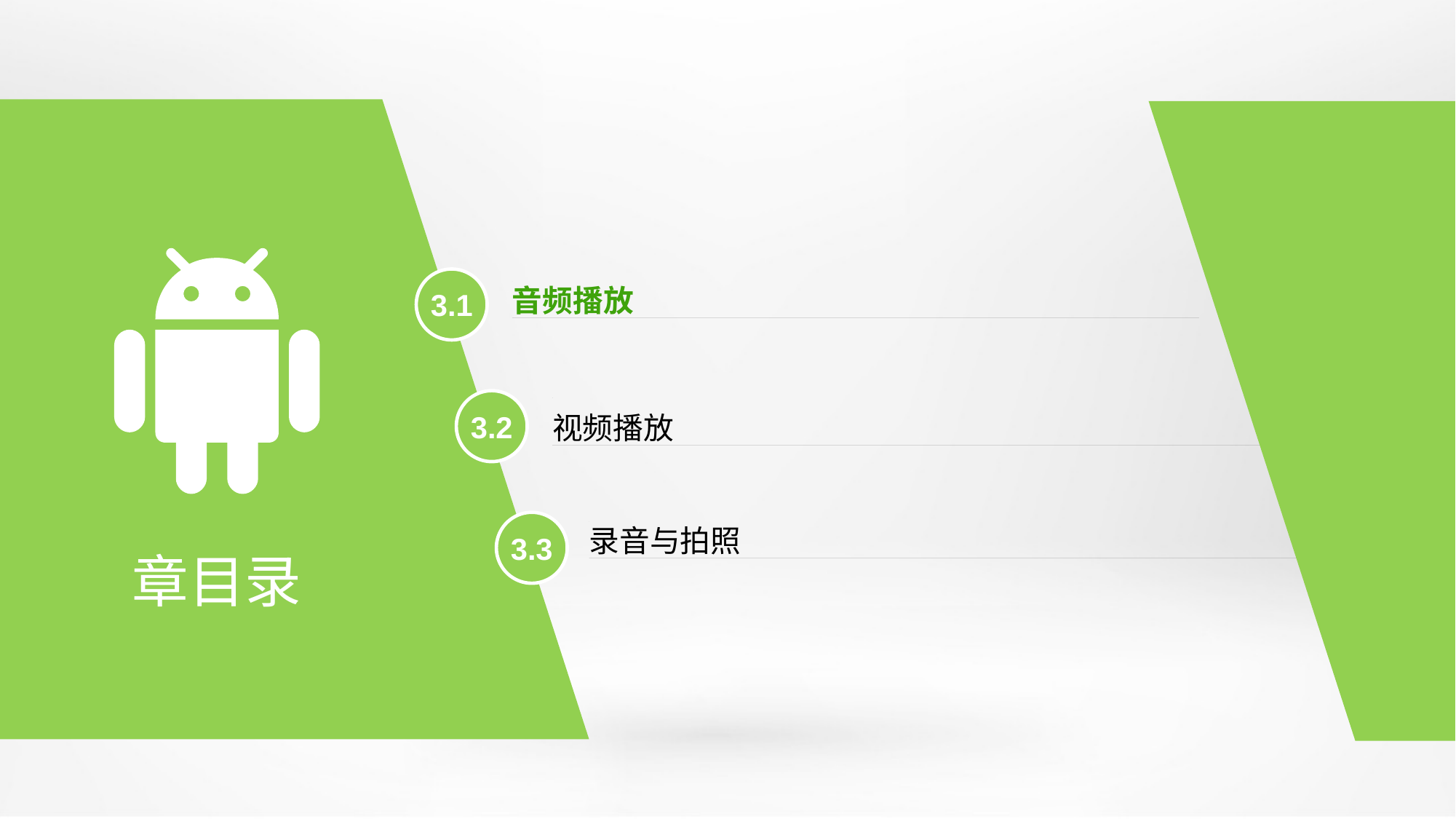

3.1
音频播放
3.2
视频播放
3.3
录音与拍照
章目录